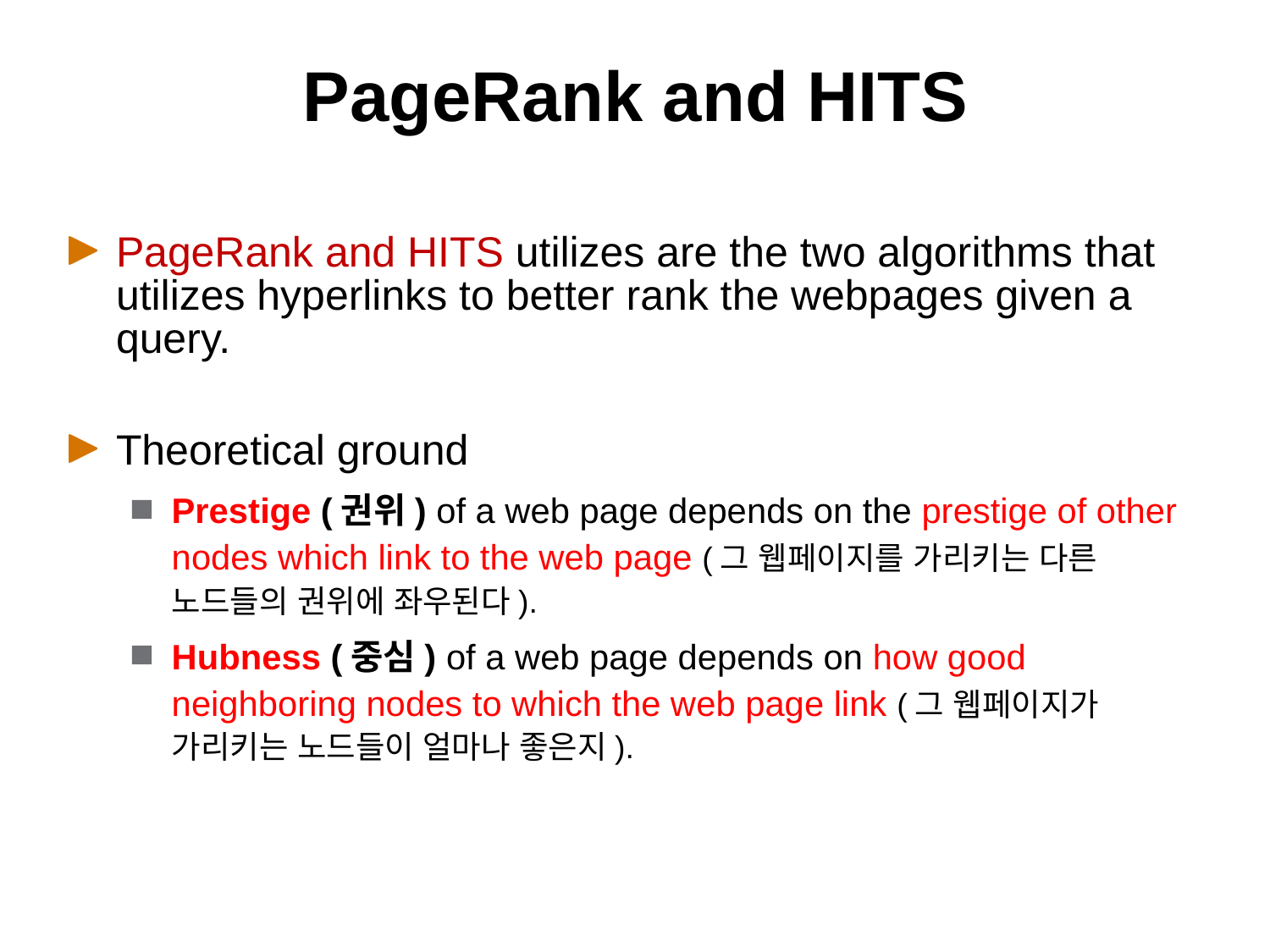

# PageRank and HITS
PageRank and HITS utilizes are the two algorithms that utilizes hyperlinks to better rank the webpages given a query.

Theoretical ground
Prestige (권위) of a web page depends on the prestige of other nodes which link to the web page (그 웹페이지를 가리키는 다른 노드들의 권위에 좌우된다).
Hubness (중심) of a web page depends on how good neighboring nodes to which the web page link (그 웹페이지가 가리키는 노드들이 얼마나 좋은지).